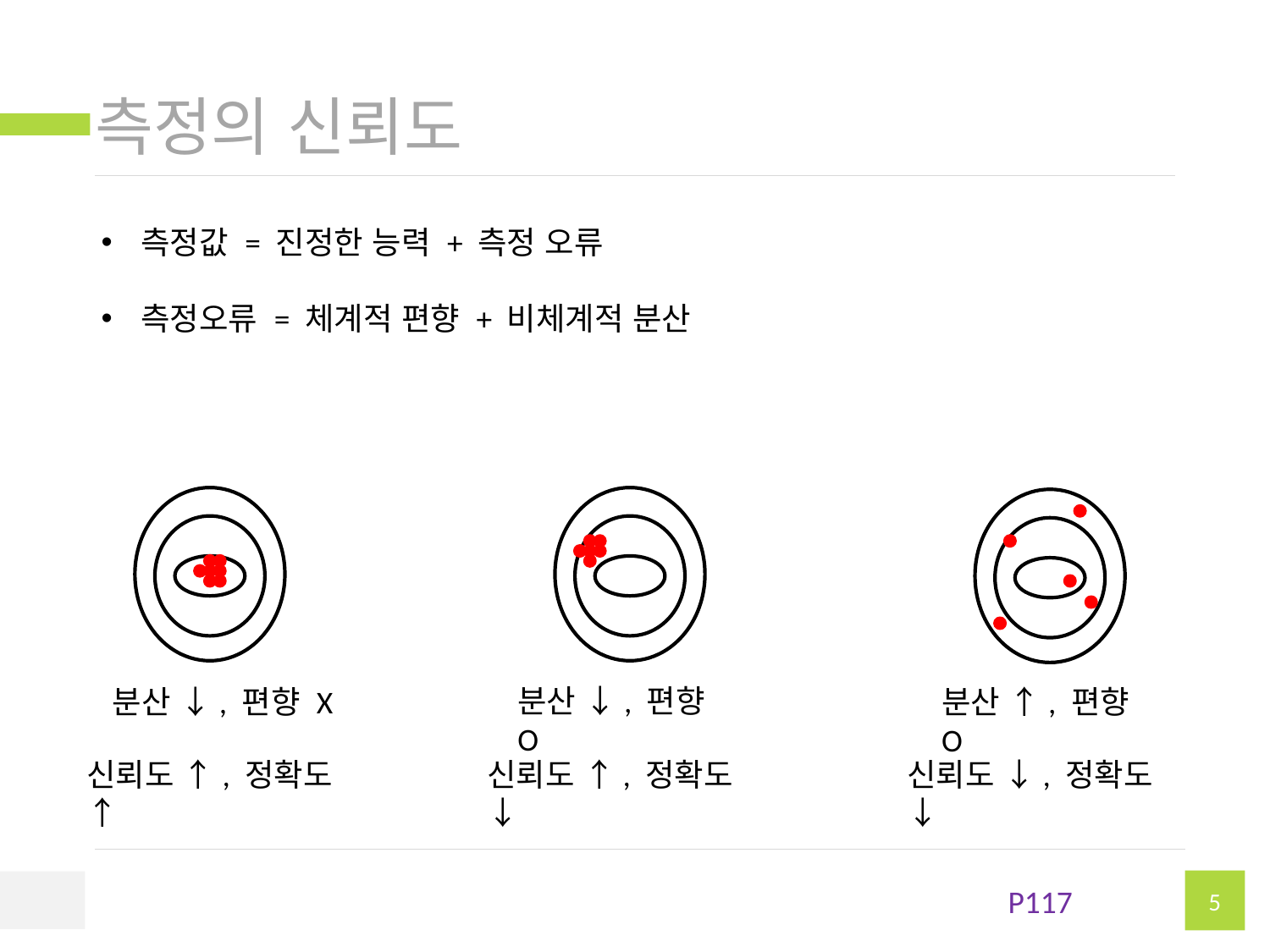

# 측정의 신뢰도
측정값 = 진정한 능력 + 측정 오류

측정오류 = 체계적 편향 + 비체계적 분산

분산 ↓, 편향 O
분산 ↓, 편향 X
분산 ↑, 편향 O
신뢰도 ↑, 정확도 ↑
신뢰도 ↑, 정확도 ↓
신뢰도 ↓, 정확도 ↓

P117